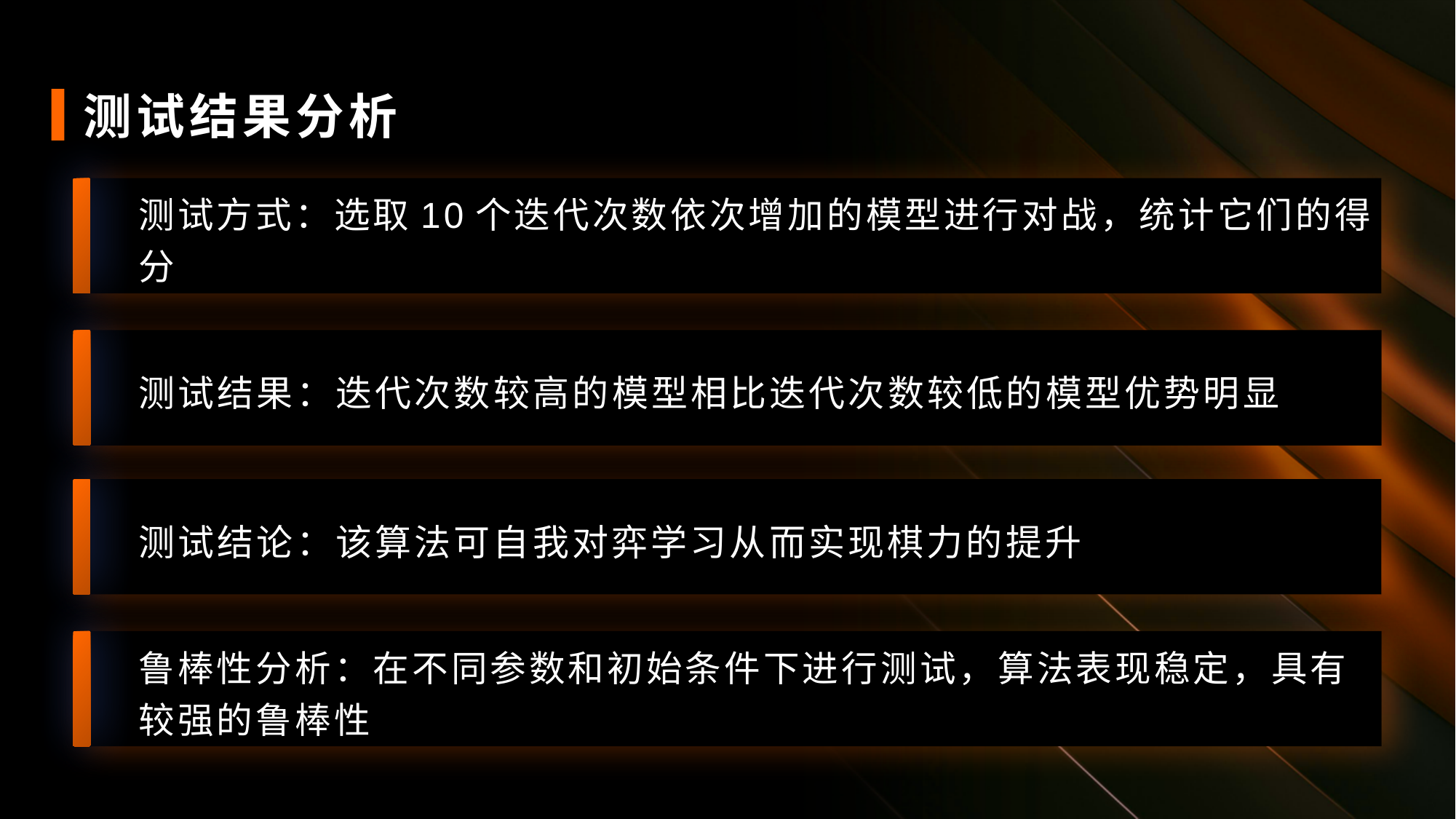

测试结果分析
测试方式：选取10个迭代次数依次增加的模型进行对战，统计它们的得分

测试结果：迭代次数较高的模型相比迭代次数较低的模型优势明显

测试结论：该算法可自我对弈学习从而实现棋力的提升

鲁棒性分析：在不同参数和初始条件下进行测试，算法表现稳定，具有较强的鲁棒性